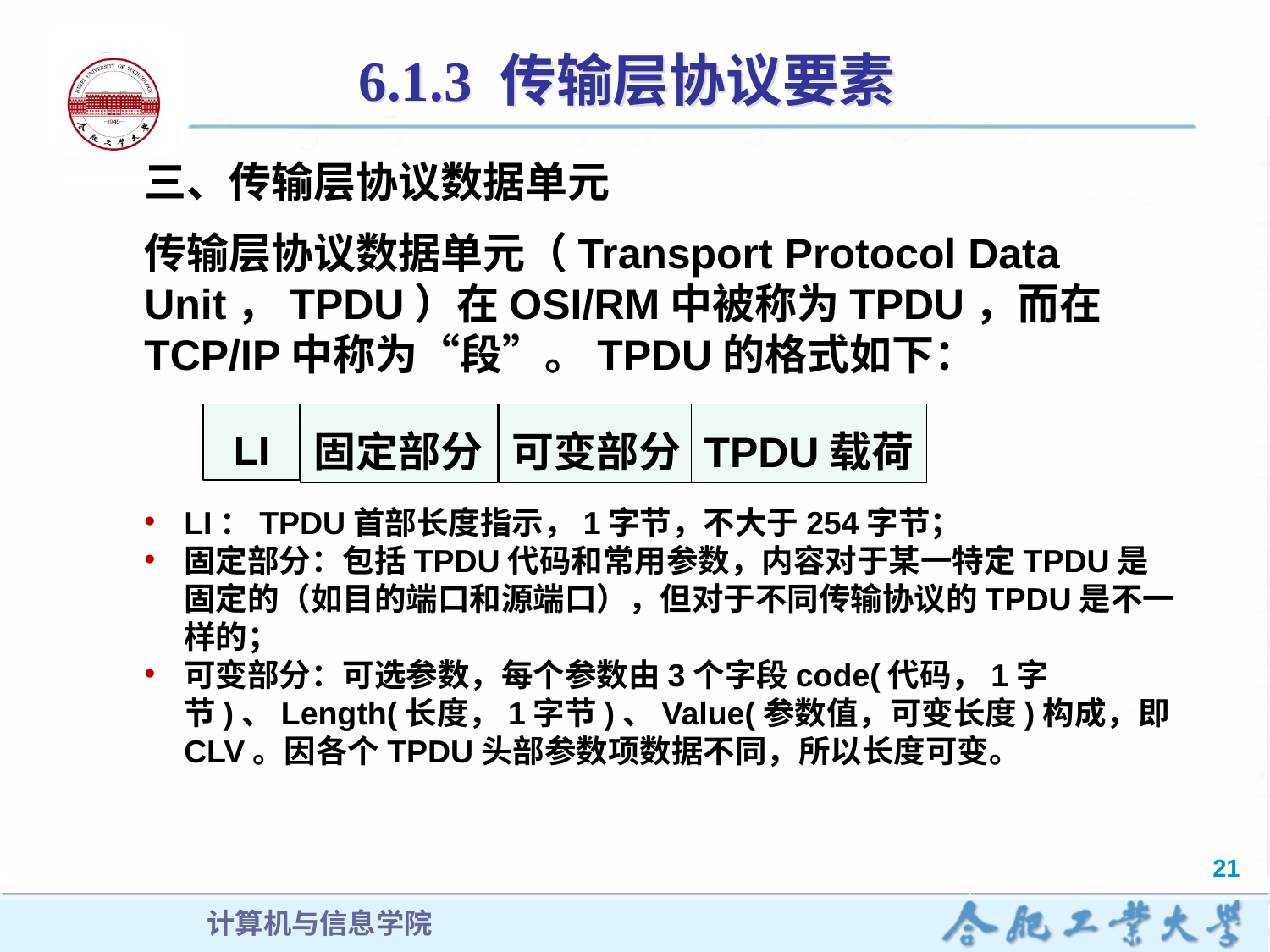

# 6.1.3 传输层协议要素
三、传输层协议数据单元
传输层协议数据单元（Transport Protocol Data Unit，TPDU）在OSI/RM中被称为TPDU，而在TCP/IP中称为“段”。TPDU的格式如下：
LI
固定部分
可变部分
TPDU载荷
LI：TPDU首部长度指示，1字节，不大于254字节；
固定部分：包括TPDU代码和常用参数，内容对于某一特定TPDU是固定的（如目的端口和源端口），但对于不同传输协议的TPDU是不一样的；
可变部分：可选参数，每个参数由3个字段code(代码，1字节)、Length(长度，1字节)、Value(参数值，可变长度)构成，即CLV。因各个TPDU头部参数项数据不同，所以长度可变。